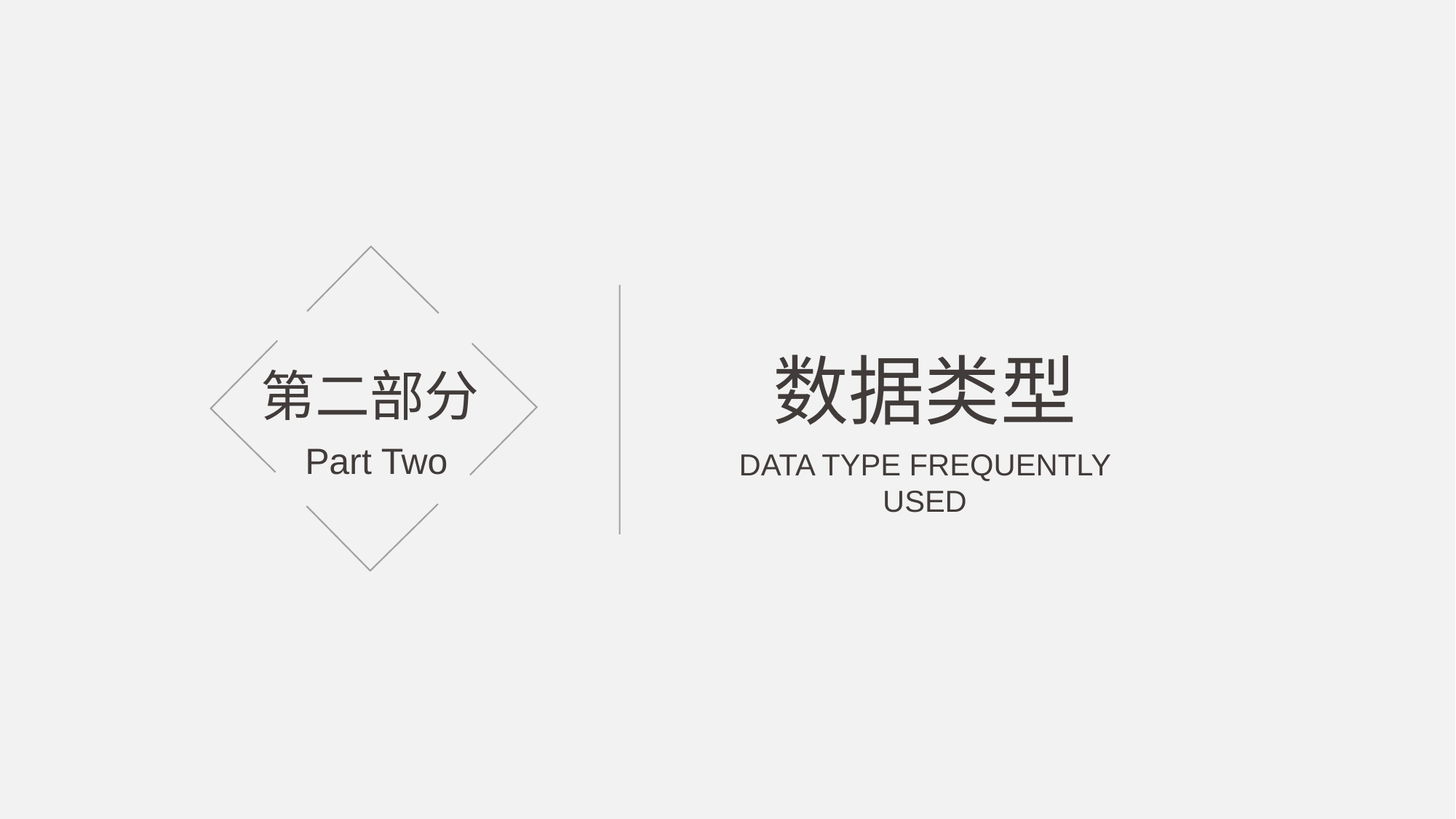

数据类型
第二部分
Part Two
DATA TYPE FREQUENTLY USED